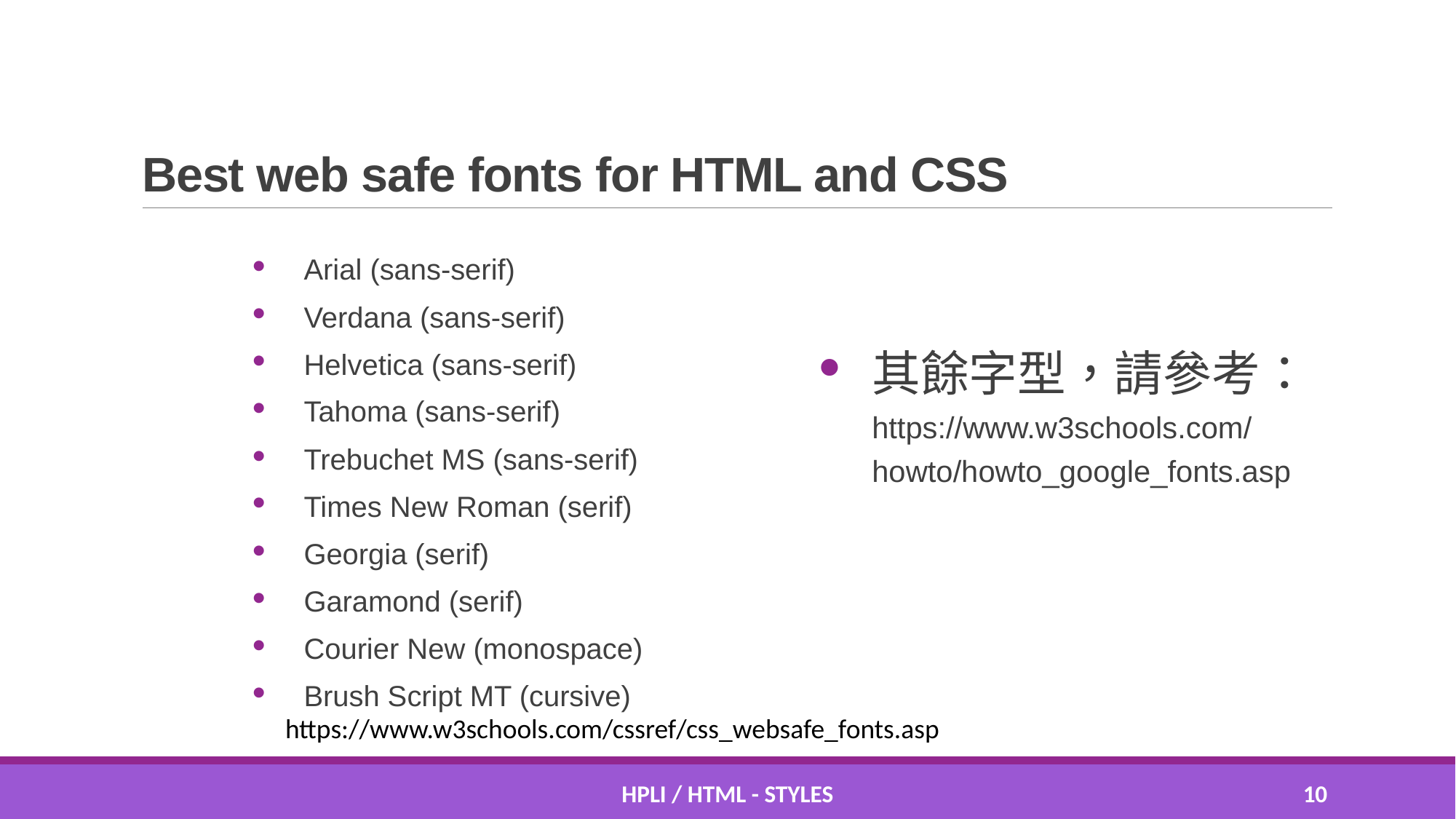

# Best web safe fonts for HTML and CSS
Arial (sans-serif)
Verdana (sans-serif)
Helvetica (sans-serif)
Tahoma (sans-serif)
Trebuchet MS (sans-serif)
Times New Roman (serif)
Georgia (serif)
Garamond (serif)
Courier New (monospace)
Brush Script MT (cursive)

其餘字型，請參考：https://www.w3schools.com/howto/howto_google_fonts.asp

https://www.w3schools.com/cssref/css_websafe_fonts.asp
HPLI / HTML - STYLES
10